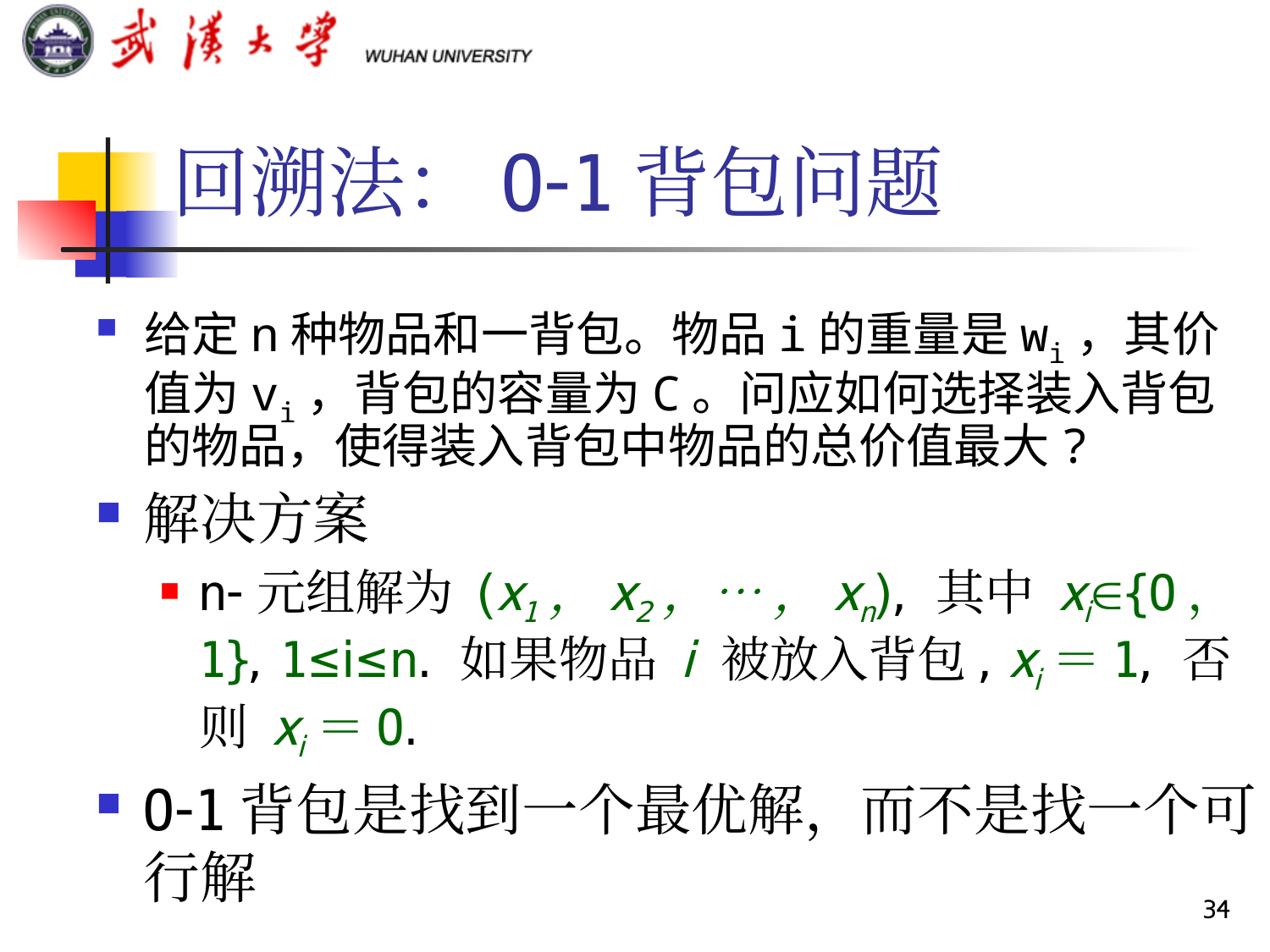

# 回溯法：0-1背包问题
给定n种物品和一背包。物品i的重量是wi，其价值为vi，背包的容量为C。问应如何选择装入背包的物品，使得装入背包中物品的总价值最大?

解决方案
n-元组解为 (x1，x2，… ，xn), 其中 xi∈{0，1}, 1≤i≤n. 如果物品 i 被放入背包, xi＝1, 否则 xi＝0.
0-1背包是找到一个最优解，而不是找一个可行解
34